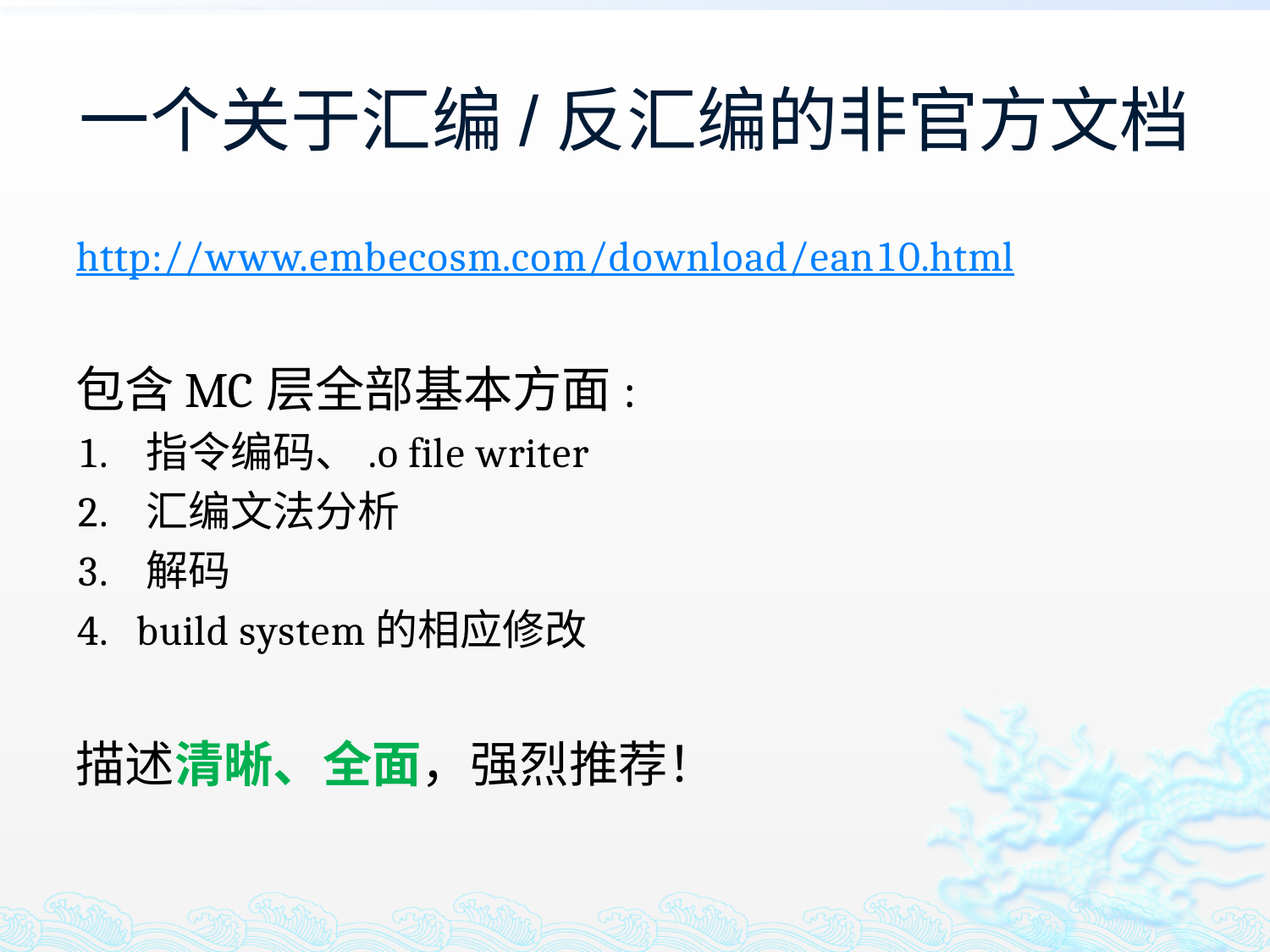

# 一个关于汇编/反汇编的非官方文档
http://www.embecosm.com/download/ean10.html

包含MC层全部基本方面:
1.   指令编码、.o file writer
2.   汇编文法分析
3.   解码
4.   build system的相应修改

描述清晰、全面，强烈推荐！